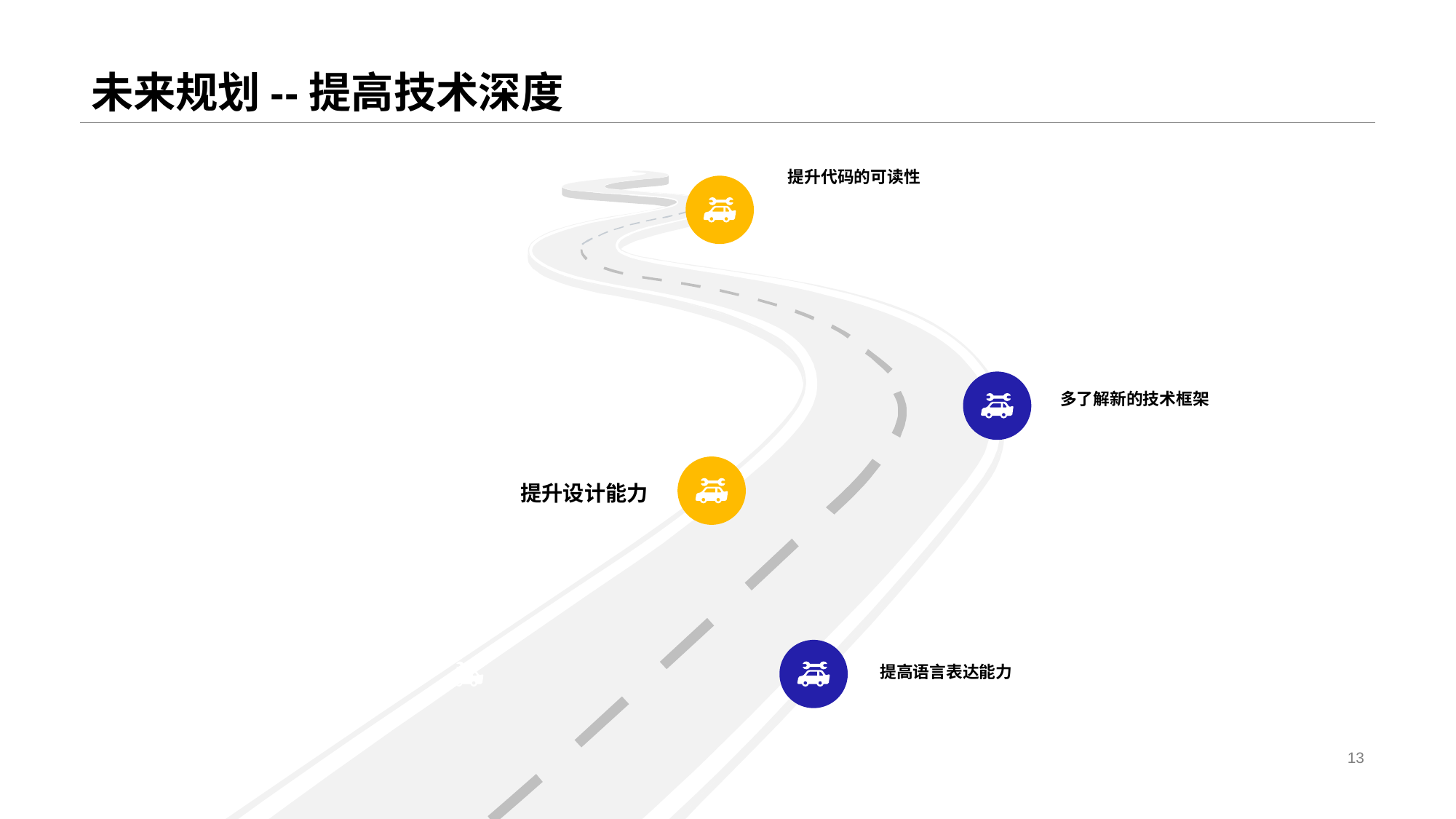

# 未来规划--提高技术深度
提升代码的可读性

多了解新的技术框架

提升设计能力

提高语言表达能力

13